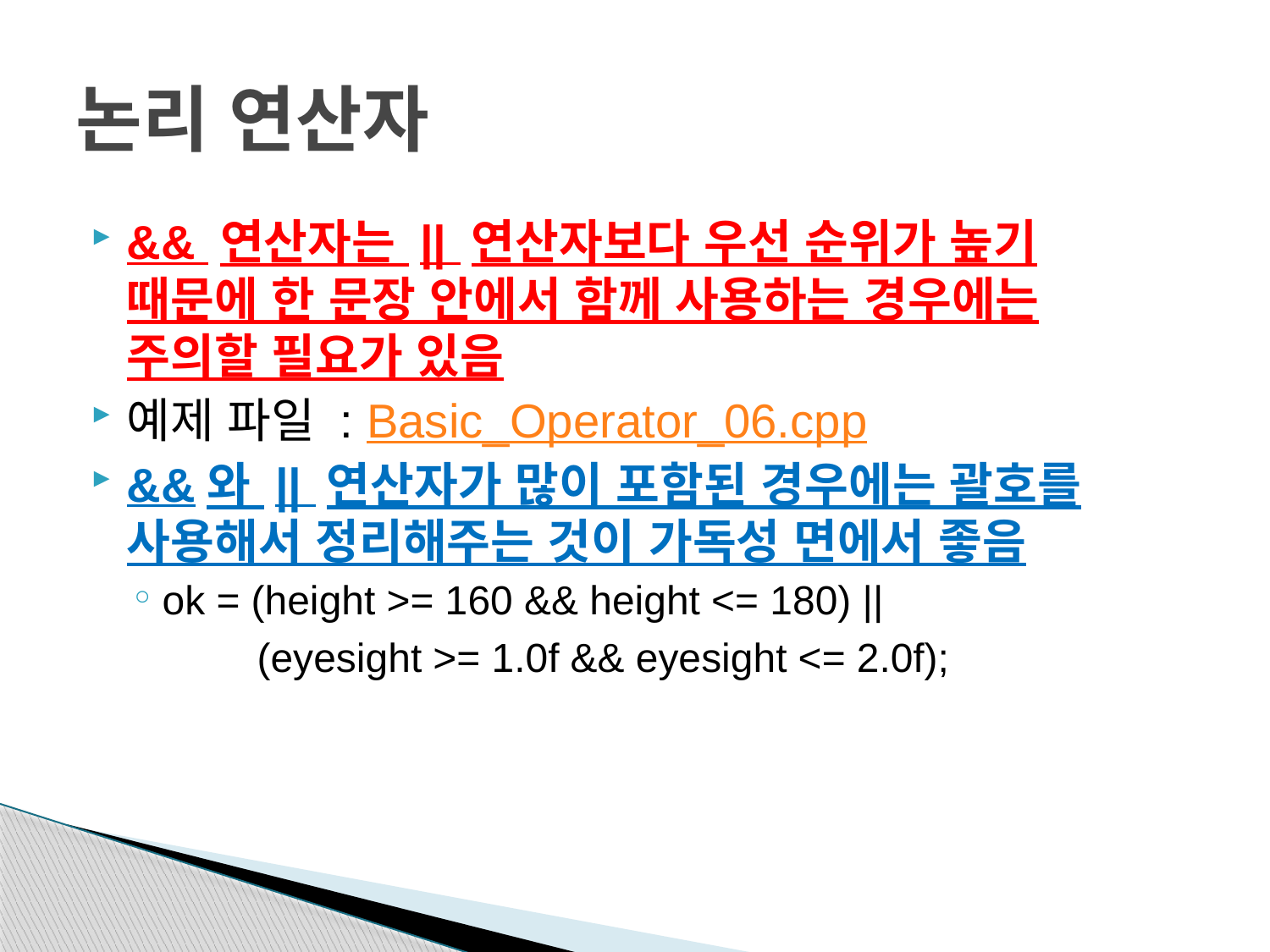

# 논리 연산자
&& 연산자는 || 연산자보다 우선 순위가 높기
때문에 한 문장 안에서 함께 사용하는 경우에는
주의할 필요가 있음
예제 파일 : Basic_Operator_06.cpp
&&와 || 연산자가 많이 포함된 경우에는 괄호를
사용해서 정리해주는 것이 가독성 면에서 좋음
ok = (height >= 160 && height <= 180) ||
        (eyesight >= 1.0f && eyesight <= 2.0f);